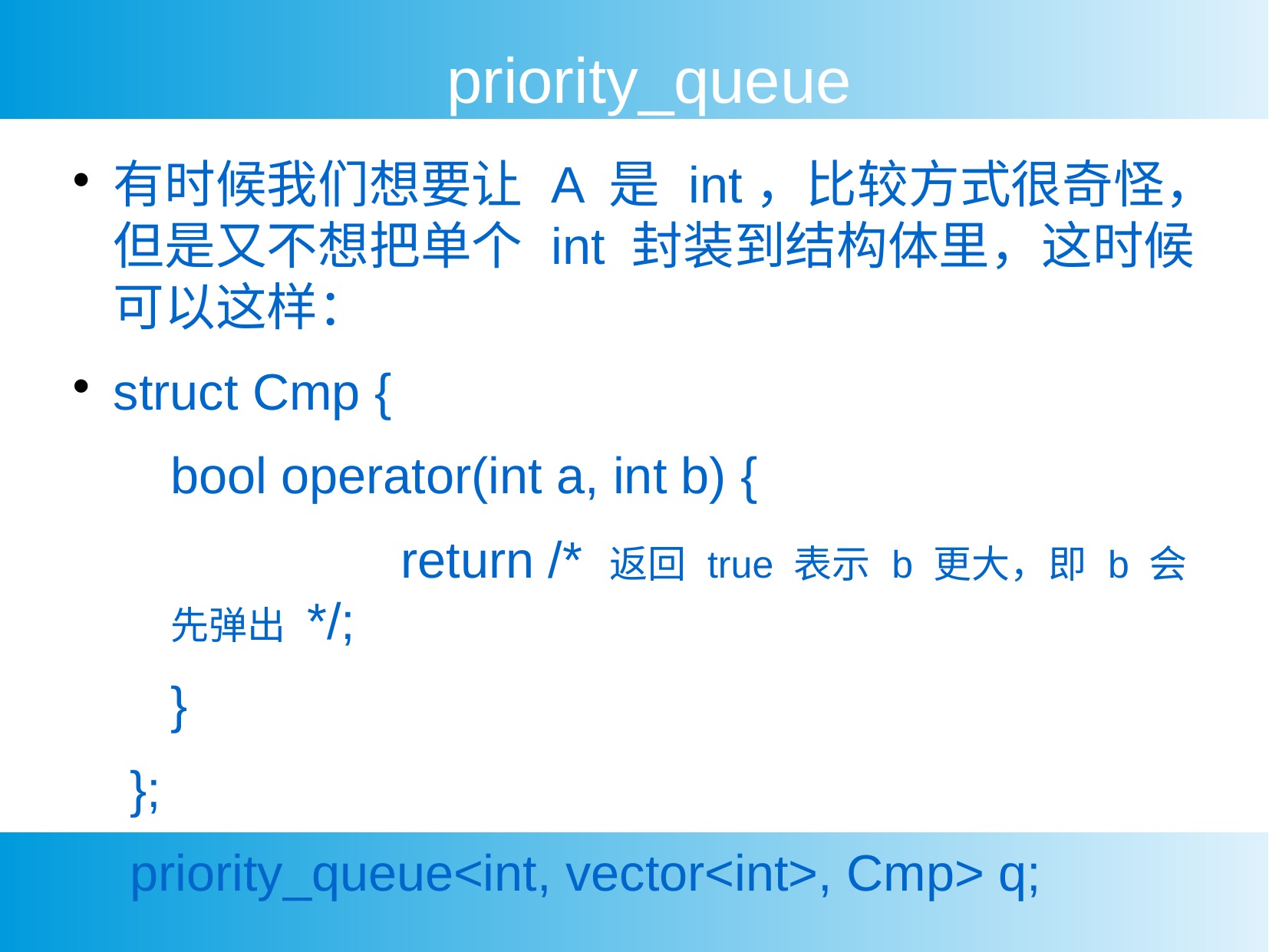

priority_queue
有时候我们想要让 A 是 int，比较方式很奇怪，但是又不想把单个 int 封装到结构体里，这时候可以这样：
struct Cmp {
	bool operator(int a, int b) {
			return /* 返回 true 表示 b 更大，即 b 会先弹出 */;
	}
};
priority_queue<int, vector<int>, Cmp> q;